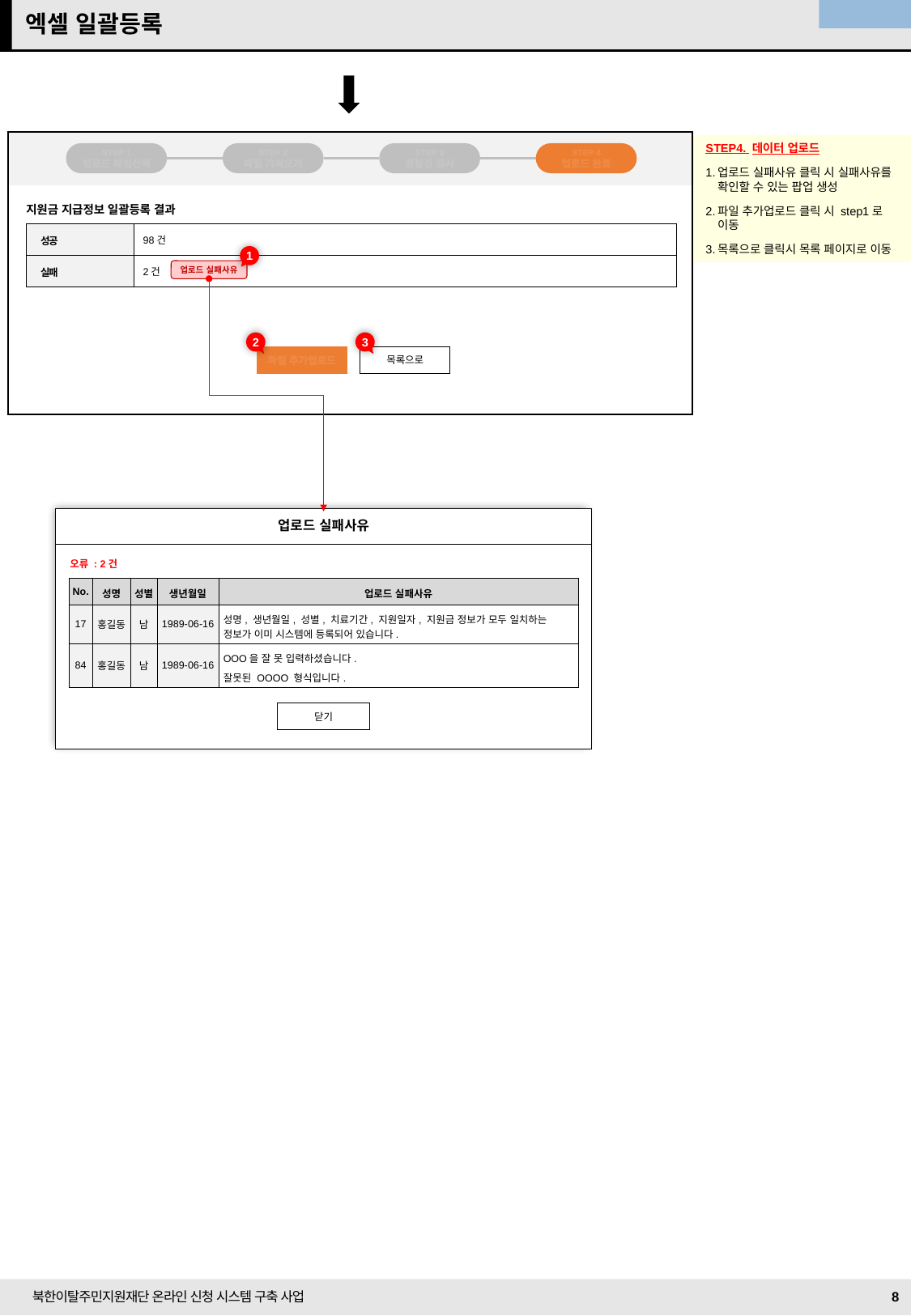

22/09/20 수정
엑셀 일괄등록

STEP4. 데이터 업로드
업로드 실패사유 클릭 시 실패사유를 확인할 수 있는 팝업 생성
파일 추가업로드 클릭 시 step1로 이동
목록으로 클릭시 목록 페이지로 이동
STEP 1
업로드 파일선택
STEP 2
파일 가져오기
STEP 3
정합성 검사
STEP 4
업로드 완료
지원금 지급정보 일괄등록 결과
| 성공 | 98건 |
| --- | --- |
| 실패 | 2건 |
1
업로드 실패사유
2
3
파일 추가업로드
목록으로

업로드 실패사유
오류 : 2건
| No. | 성명 | 성별 | 생년월일 | 업로드 실패사유 |
| --- | --- | --- | --- | --- |
| 17 | 홍길동 | 남 | 1989-06-16 | 성명, 생년월일, 성별, 치료기간, 지원일자, 지원금 정보가 모두 일치하는 정보가 이미 시스템에 등록되어 있습니다. |
| 84 | 홍길동 | 남 | 1989-06-16 | OOO을 잘 못 입력하셨습니다. 잘못된 OOOO 형식입니다. |
닫기
8